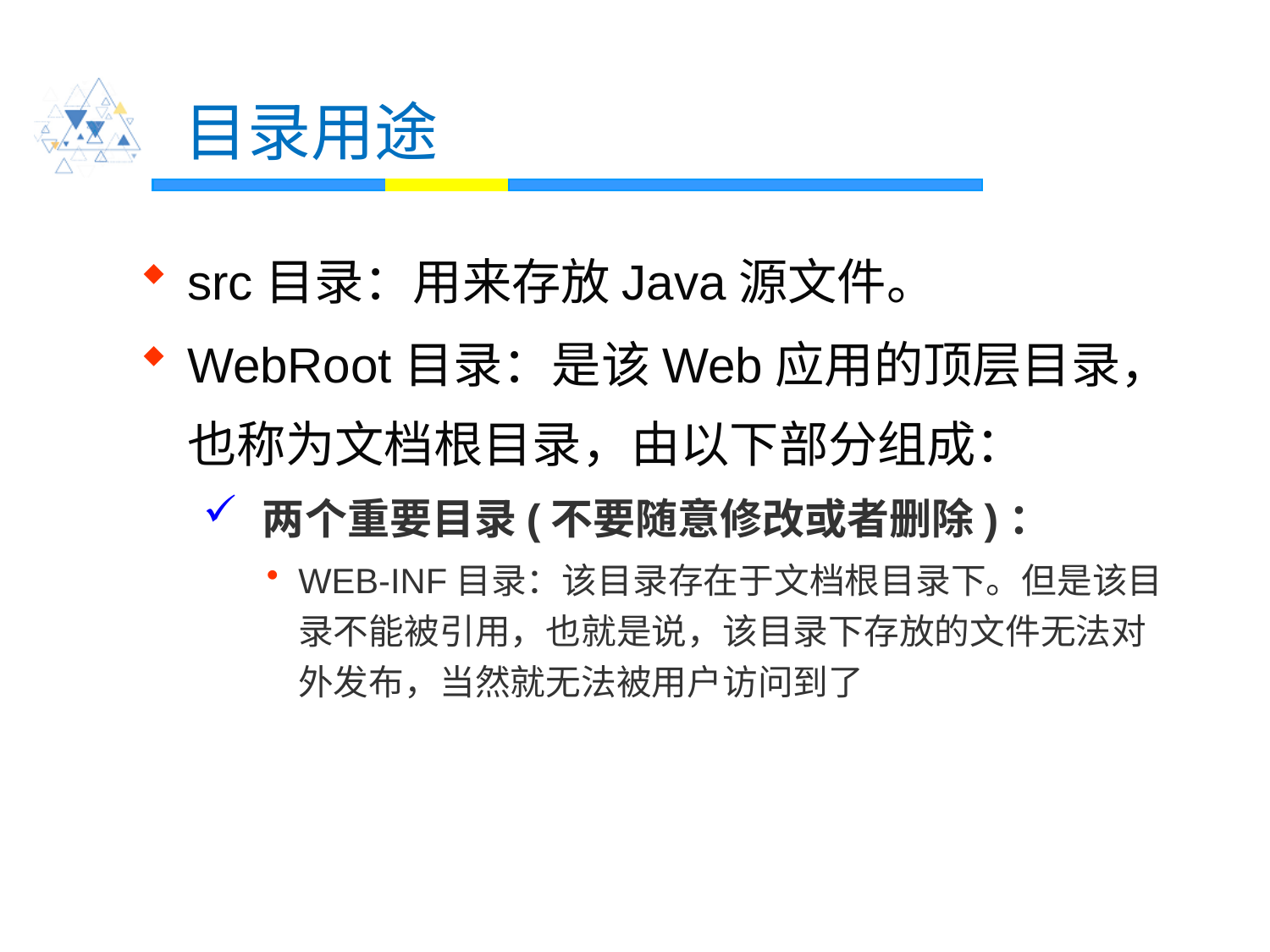

# 目录用途
src目录：用来存放Java源文件。
WebRoot目录：是该Web应用的顶层目录，也称为文档根目录，由以下部分组成：
 两个重要目录(不要随意修改或者删除)：
WEB-INF目录：该目录存在于文档根目录下。但是该目录不能被引用，也就是说，该目录下存放的文件无法对外发布，当然就无法被用户访问到了